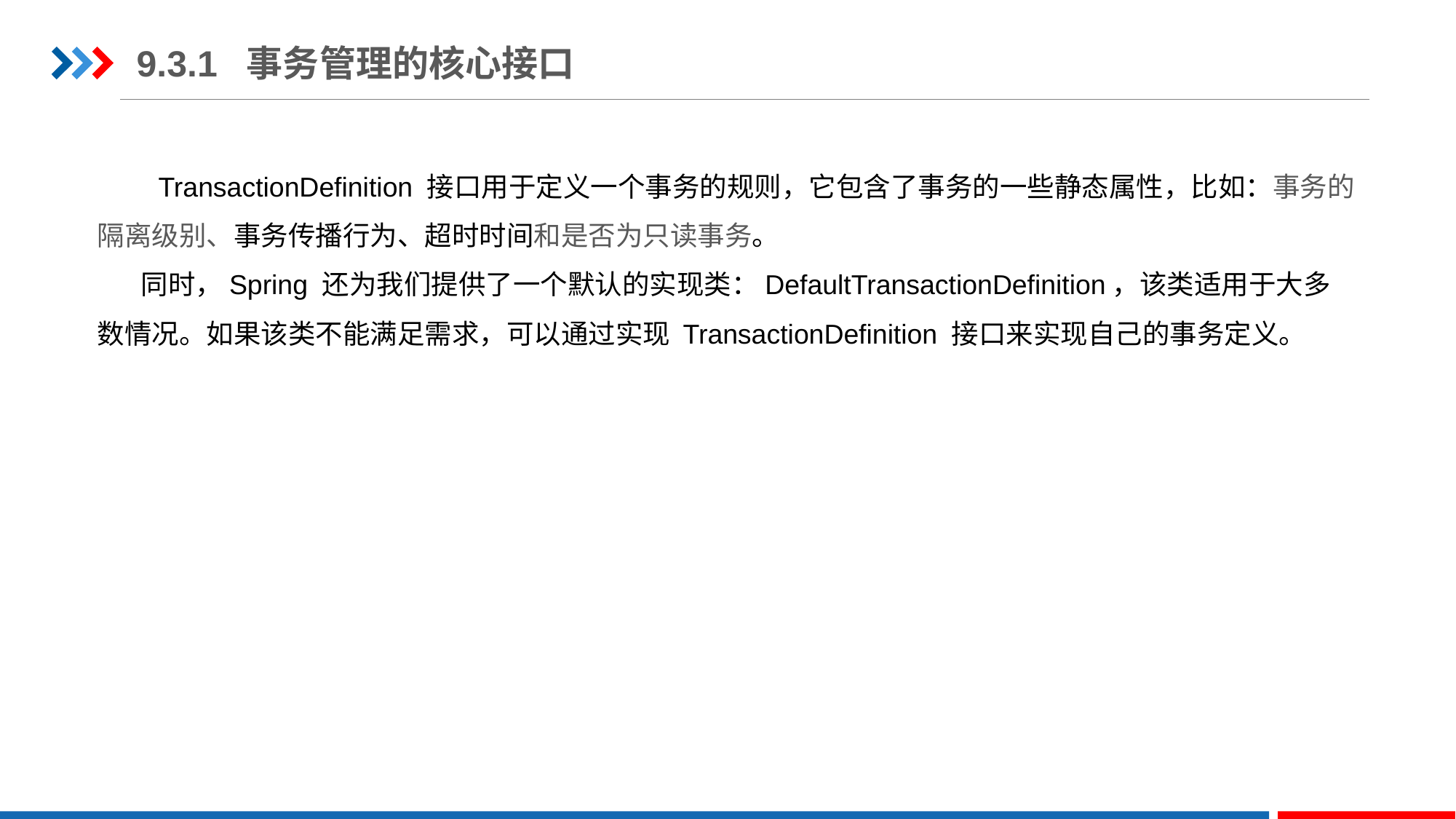

9.3.1  事务管理的核心接口
        TransactionDefinition 接口用于定义一个事务的规则，它包含了事务的一些静态属性，比如：事务的隔离级别、事务传播行为、超时时间和是否为只读事务。
      同时，Spring 还为我们提供了一个默认的实现类：DefaultTransactionDefinition，该类适用于大多数情况。如果该类不能满足需求，可以通过实现 TransactionDefinition 接口来实现自己的事务定义。